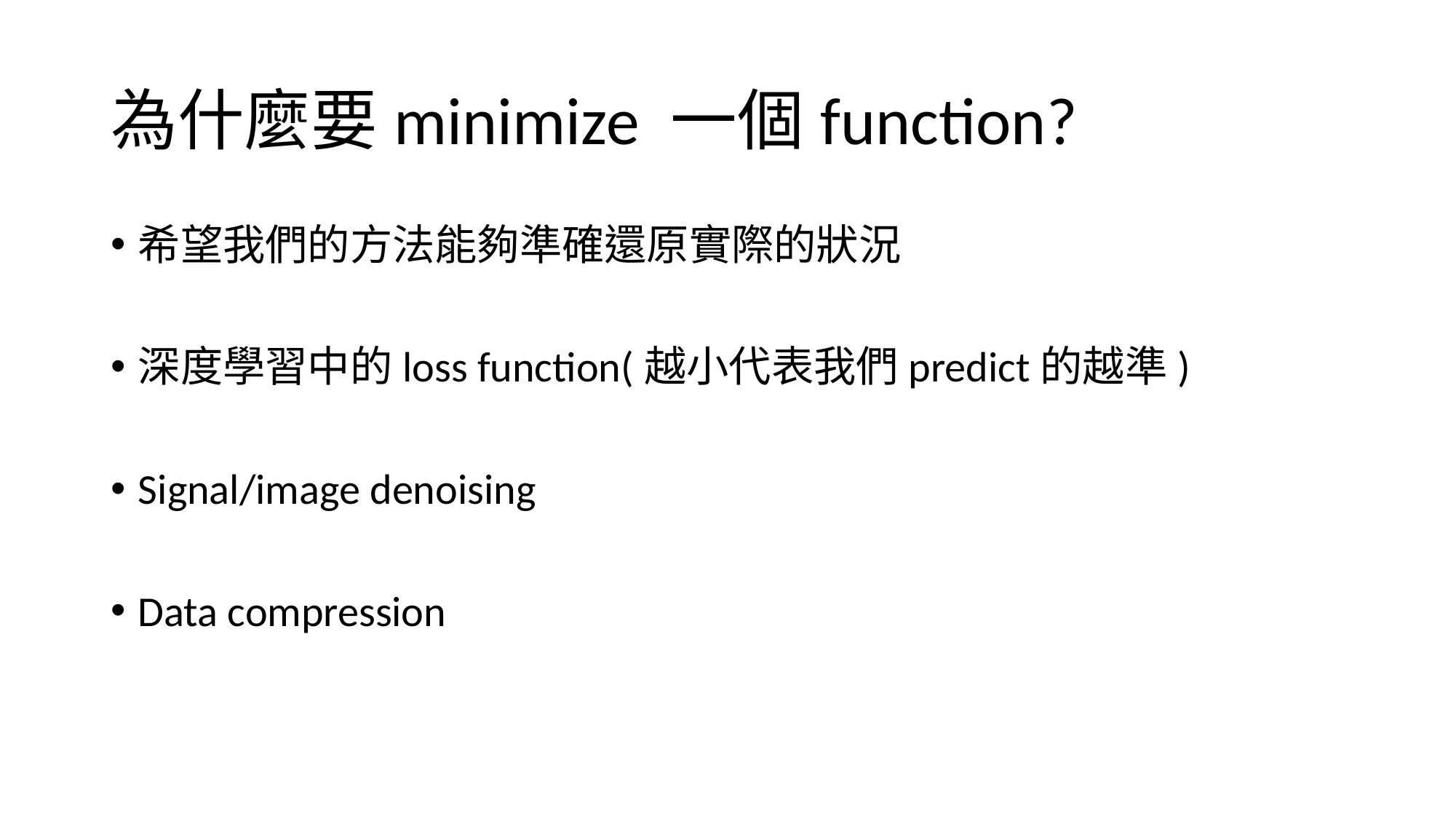

# 為什麼要minimize 一個function?
希望我們的方法能夠準確還原實際的狀況

深度學習中的loss function(越小代表我們predict的越準)

Signal/image denoising

Data compression